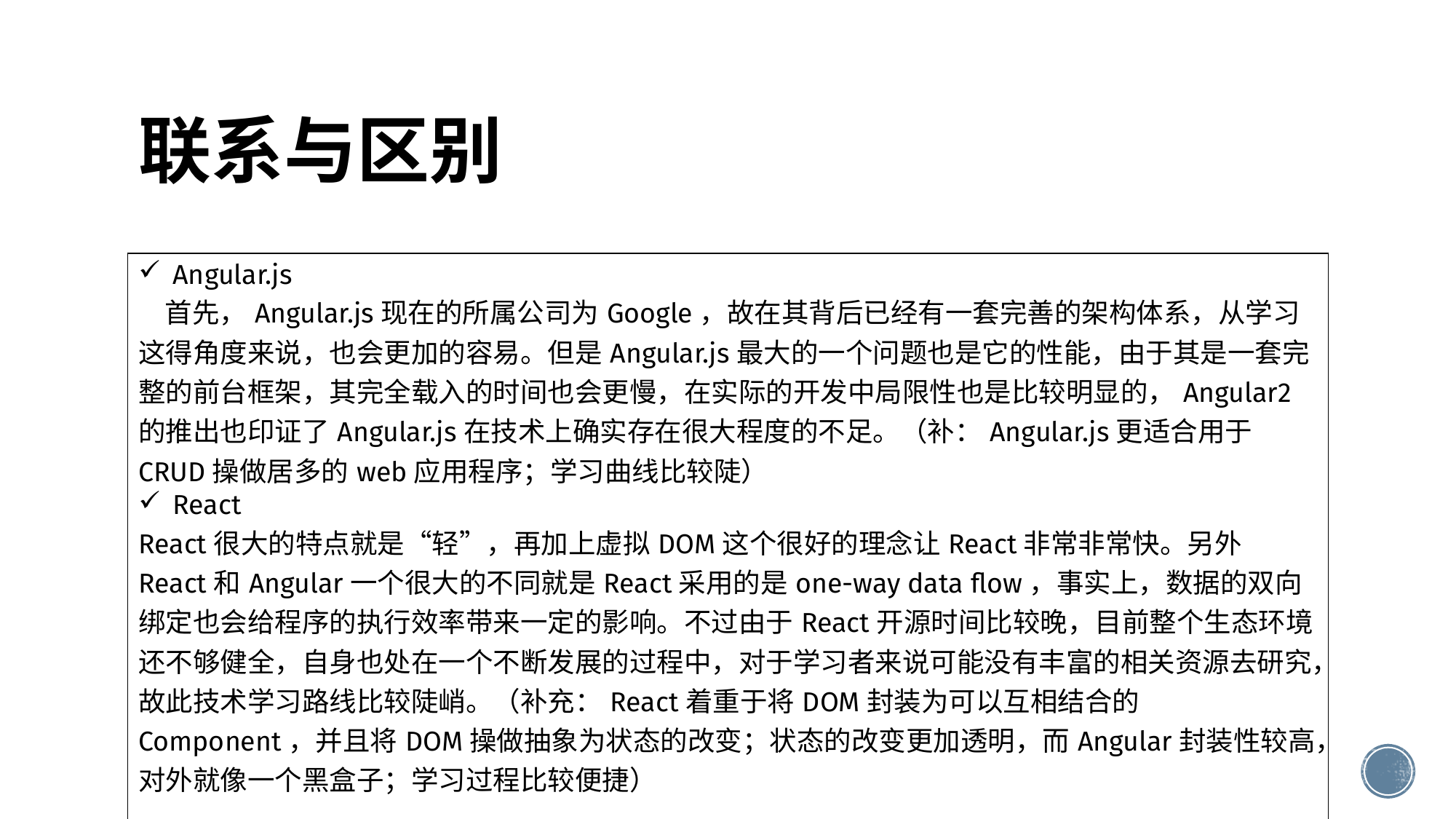

# 联系与区别
| Angular.js 首先，Angular.js现在的所属公司为Google，故在其背后已经有一套完善的架构体系，从学习这得角度来说，也会更加的容易。但是Angular.js最大的一个问题也是它的性能，由于其是一套完整的前台框架，其完全载入的时间也会更慢，在实际的开发中局限性也是比较明显的，Angular2的推出也印证了Angular.js在技术上确实存在很大程度的不足。（补：Angular.js更适合用于CRUD操做居多的web应用程序；学习曲线比较陡） React React很大的特点就是“轻”，再加上虚拟DOM这个很好的理念让React非常非常快。另外React和Angular一个很大的不同就是React采用的是one-way data flow，事实上，数据的双向绑定也会给程序的执行效率带来一定的影响。不过由于React开源时间比较晚，目前整个生态环境还不够健全，自身也处在一个不断发展的过程中，对于学习者来说可能没有丰富的相关资源去研究，故此技术学习路线比较陡峭。（补充：React着重于将DOM封装为可以互相结合的Component，并且将DOM操做抽象为状态的改变；状态的改变更加透明，而Angular封装性较高，对外就像一个黑盒子；学习过程比较便捷） |
| --- |